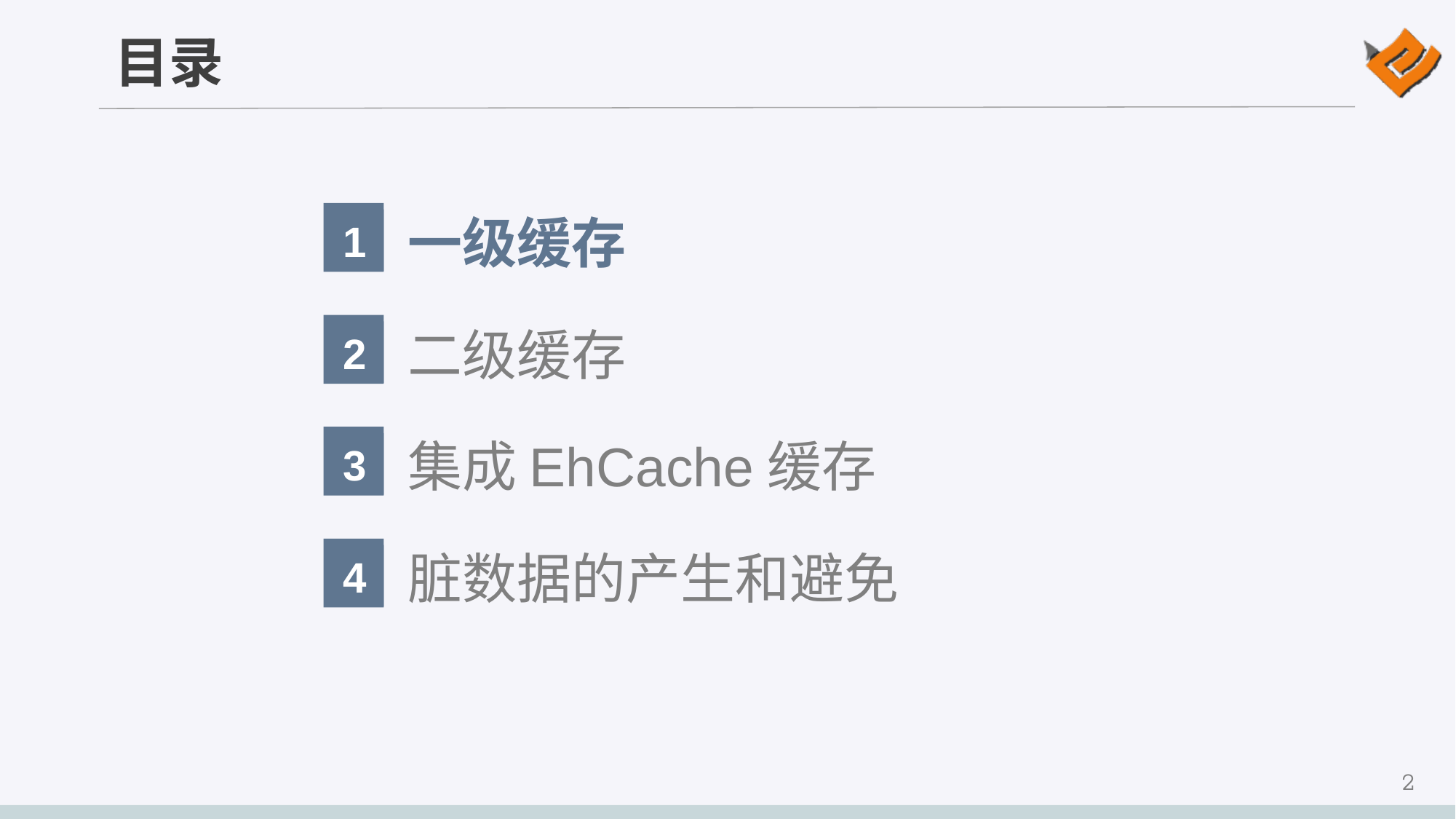

1
一级缓存

2
二级缓存

3
集成EhCache缓存

4
脏数据的产生和避免